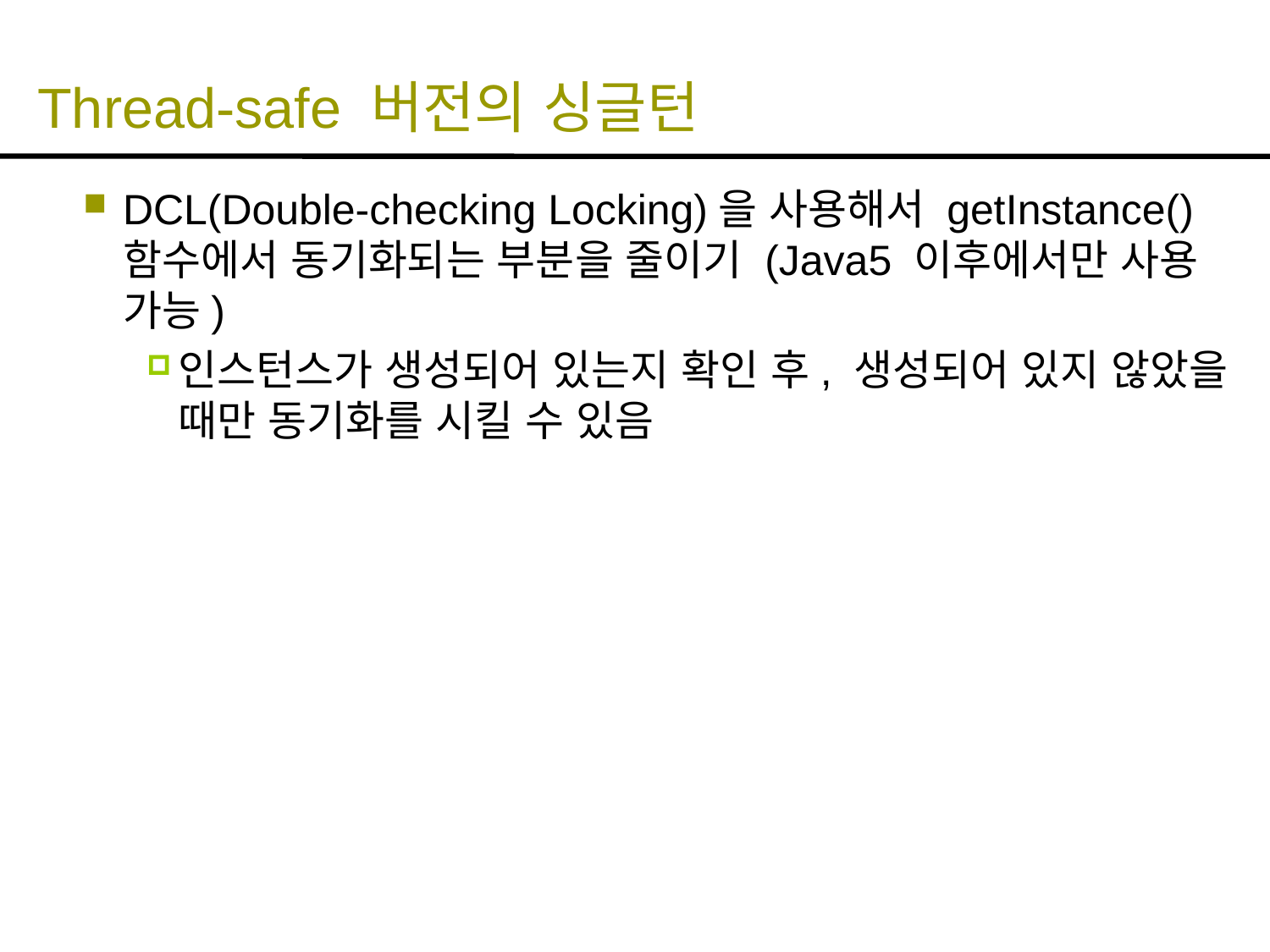

# Thread-safe 버전의 싱글턴
DCL(Double-checking Locking)을 사용해서 getInstance() 함수에서 동기화되는 부분을 줄이기 (Java5 이후에서만 사용 가능)
인스턴스가 생성되어 있는지 확인 후, 생성되어 있지 않았을 때만 동기화를 시킬 수 있음